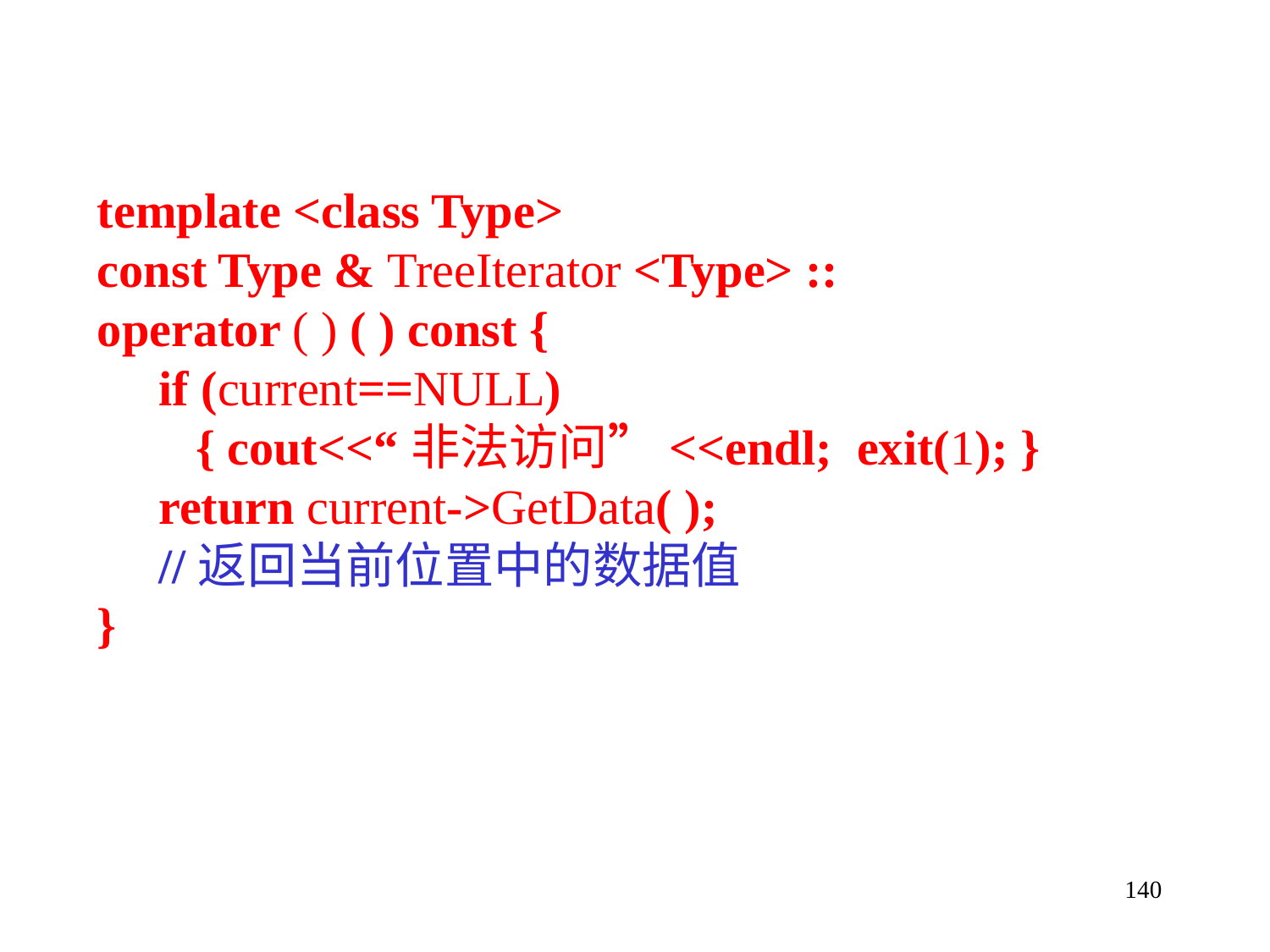

template <class Type>
const Type & TreeIterator <Type> ::
operator ( ) ( ) const {
     if (current==NULL)
        { cout<<“非法访问”<<endl;  exit(1); }
     return current->GetData( );
     //返回当前位置中的数据值
}
140